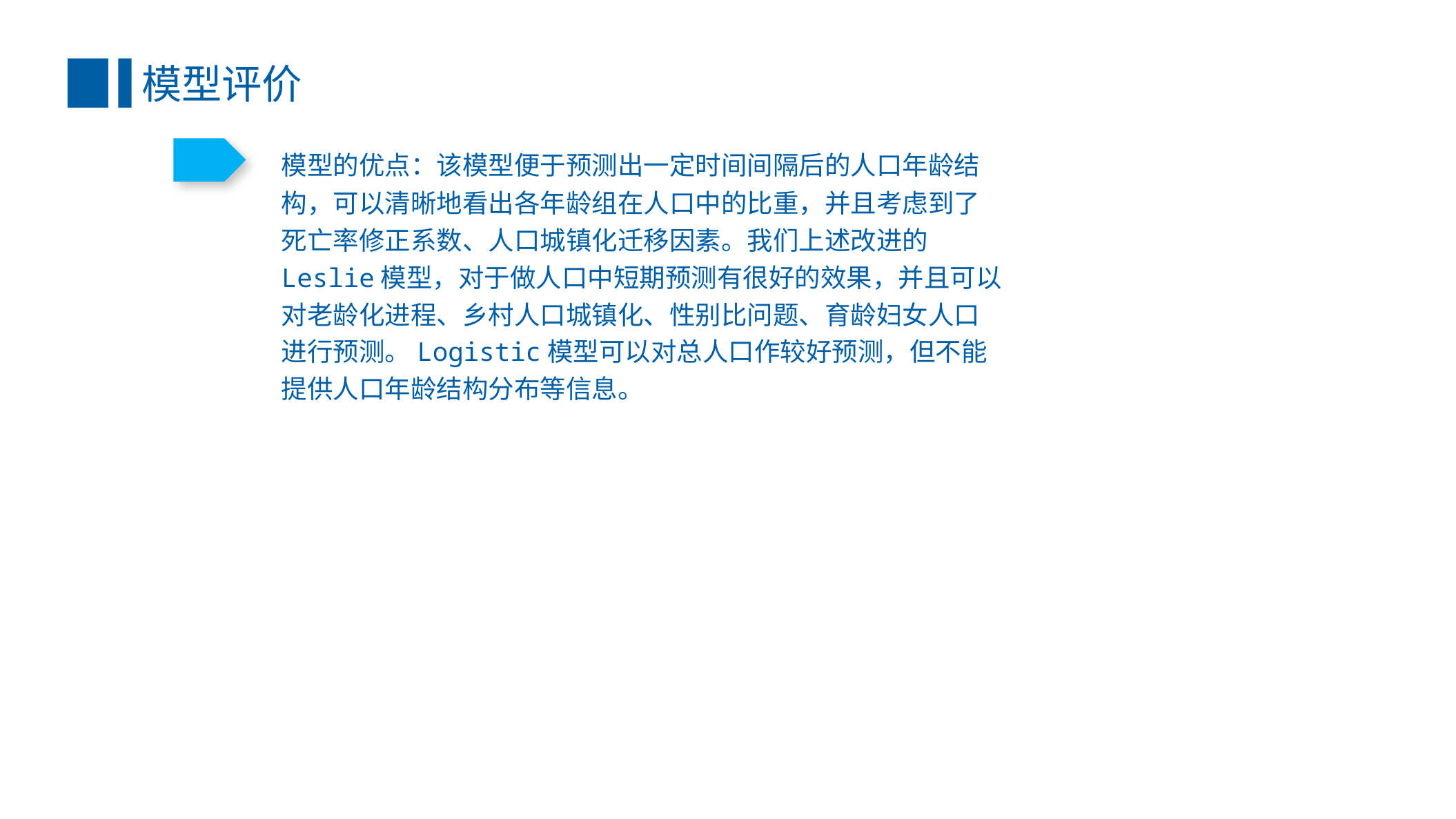

模型评价

模型的优点：该模型便于预测出一定时间间隔后的人口年龄结构，可以清晰地看出各年龄组在人口中的比重，并且考虑到了死亡率修正系数、人口城镇化迁移因素。我们上述改进的Leslie模型，对于做人口中短期预测有很好的效果，并且可以对老龄化进程、乡村人口城镇化、性别比问题、育龄妇女人口进行预测。Logistic模型可以对总人口作较好预测，但不能提供人口年龄结构分布等信息。